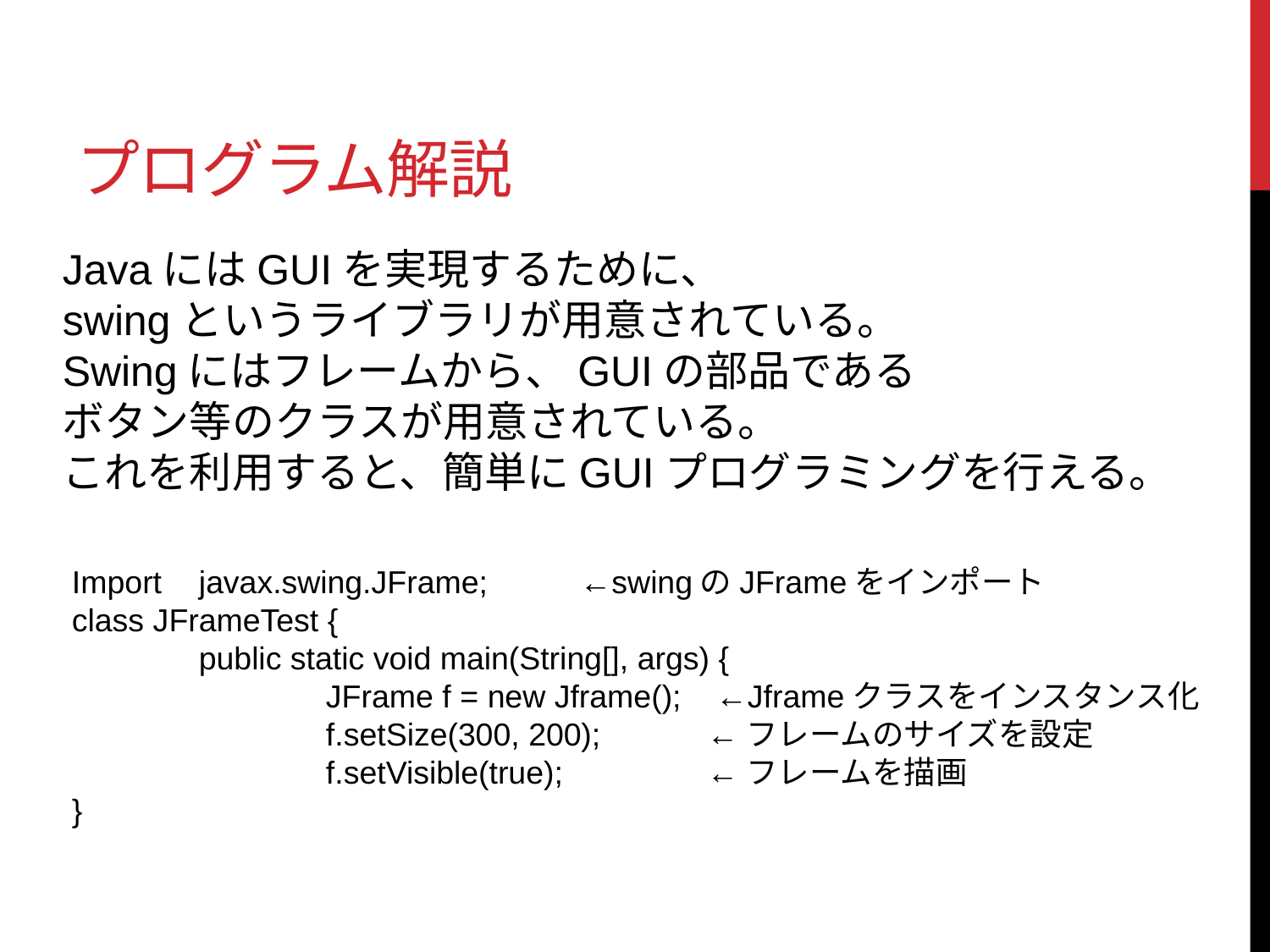

# プログラム解説
JavaにはGUIを実現するために、
swingというライブラリが用意されている。
Swingにはフレームから、GUIの部品である
ボタン等のクラスが用意されている。
これを利用すると、簡単にGUIプログラミングを行える。

Import	javax.swing.JFrame;	←swingのJFrameをインポート
class JFrameTest {
	public static void main(String[], args) {
		JFrame f = new Jframe();	 ←Jframeクラスをインスタンス化
		f.setSize(300, 200);	←フレームのサイズを設定
		f.setVisible(true);		←フレームを描画
}